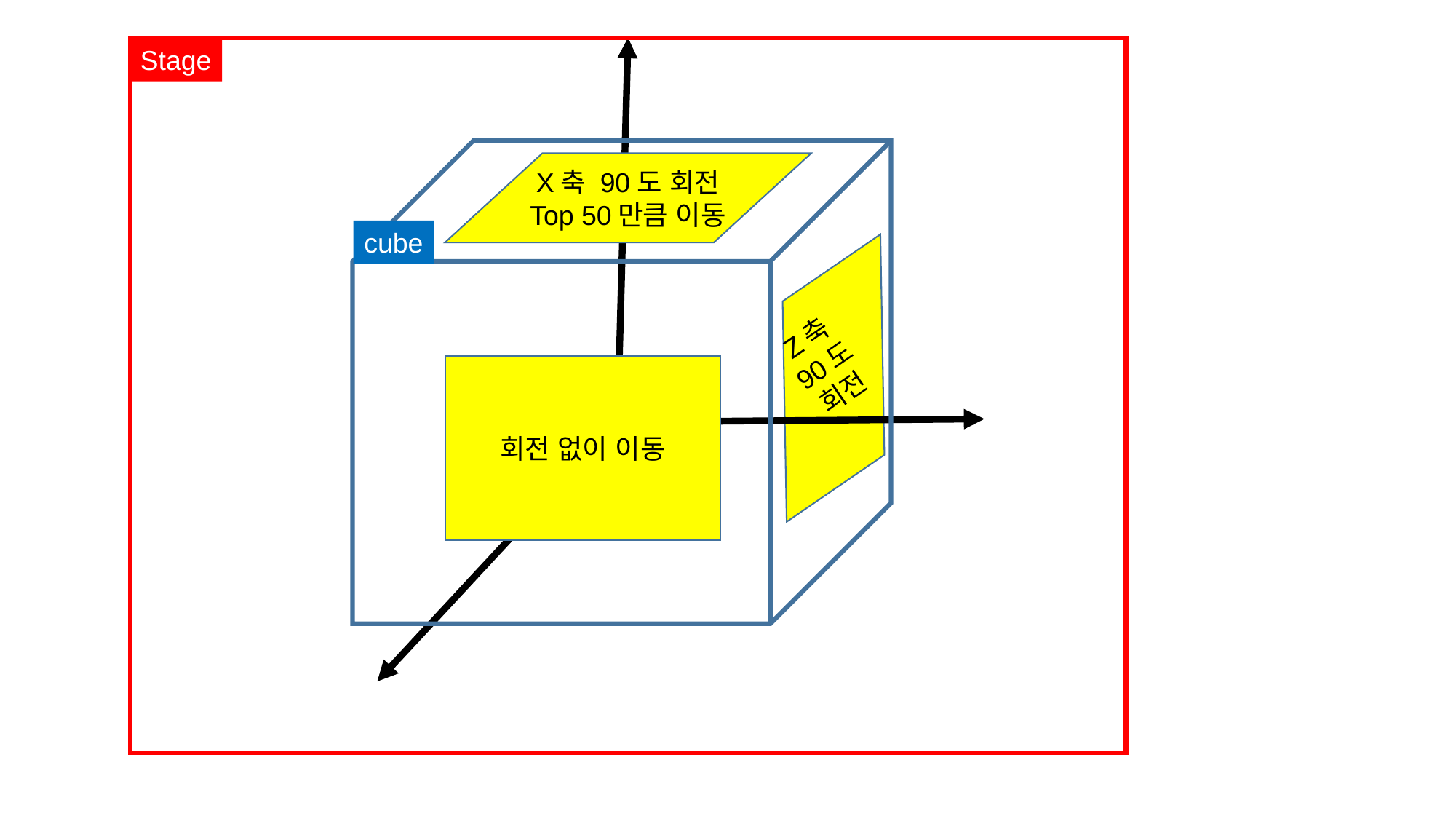

Stage

X축 90도 회전
Top 50만큼 이동
cube
Z축 90도 회전

회전 없이 이동